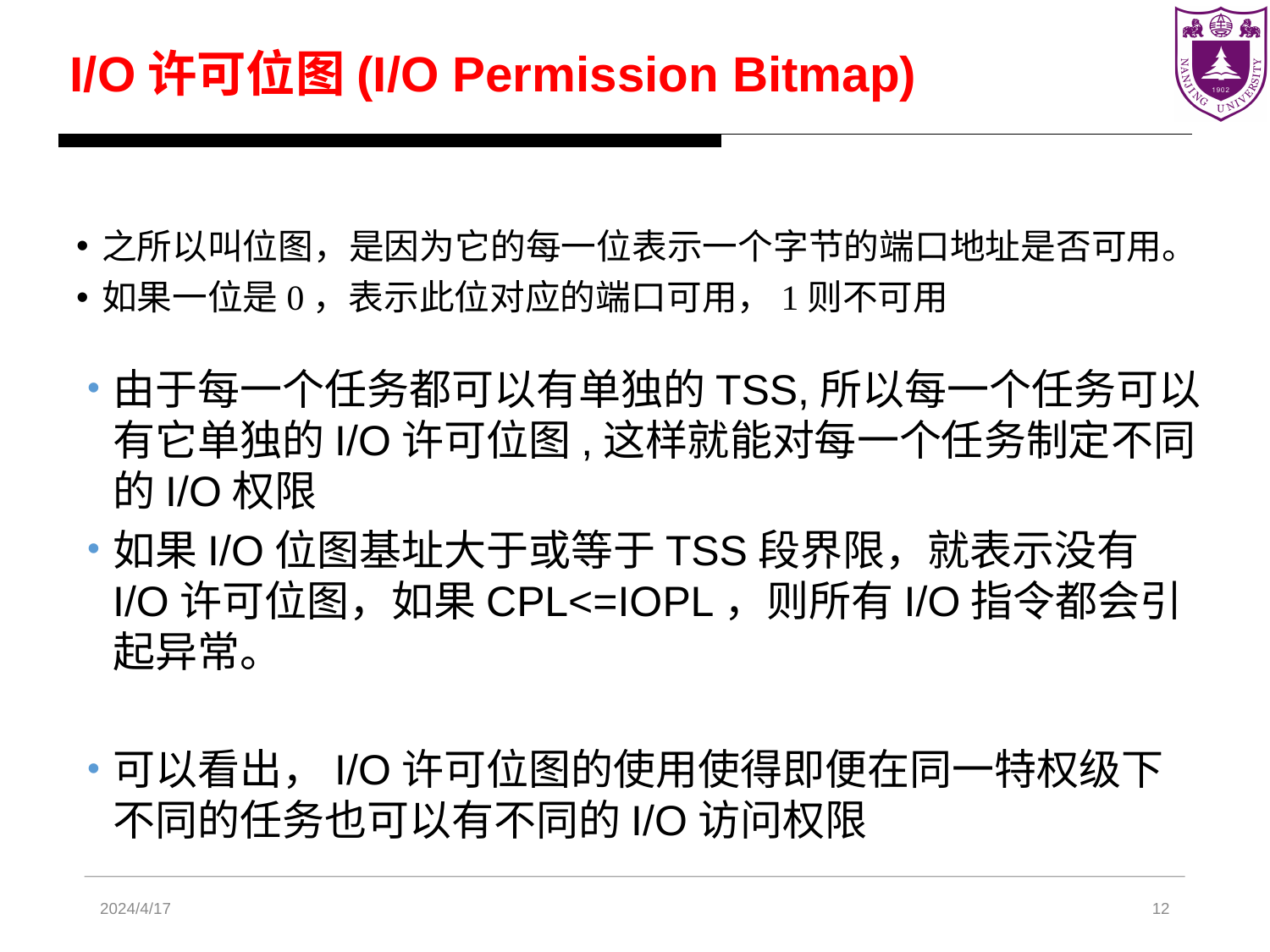

I/O许可位图(I/O Permission Bitmap)
之所以叫位图，是因为它的每一位表示一个字节的端口地址是否可用。
如果一位是0，表示此位对应的端口可用，1则不可用

由于每一个任务都可以有单独的TSS,所以每一个任务可以有它单独的I/O许可位图,这样就能对每一个任务制定不同的I/O权限
如果I/O位图基址大于或等于TSS段界限，就表示没有I/O许可位图，如果CPL<=IOPL，则所有I/O指令都会引起异常。

可以看出，I/O许可位图的使用使得即便在同一特权级下不同的任务也可以有不同的I/O访问权限
2024/4/17
12